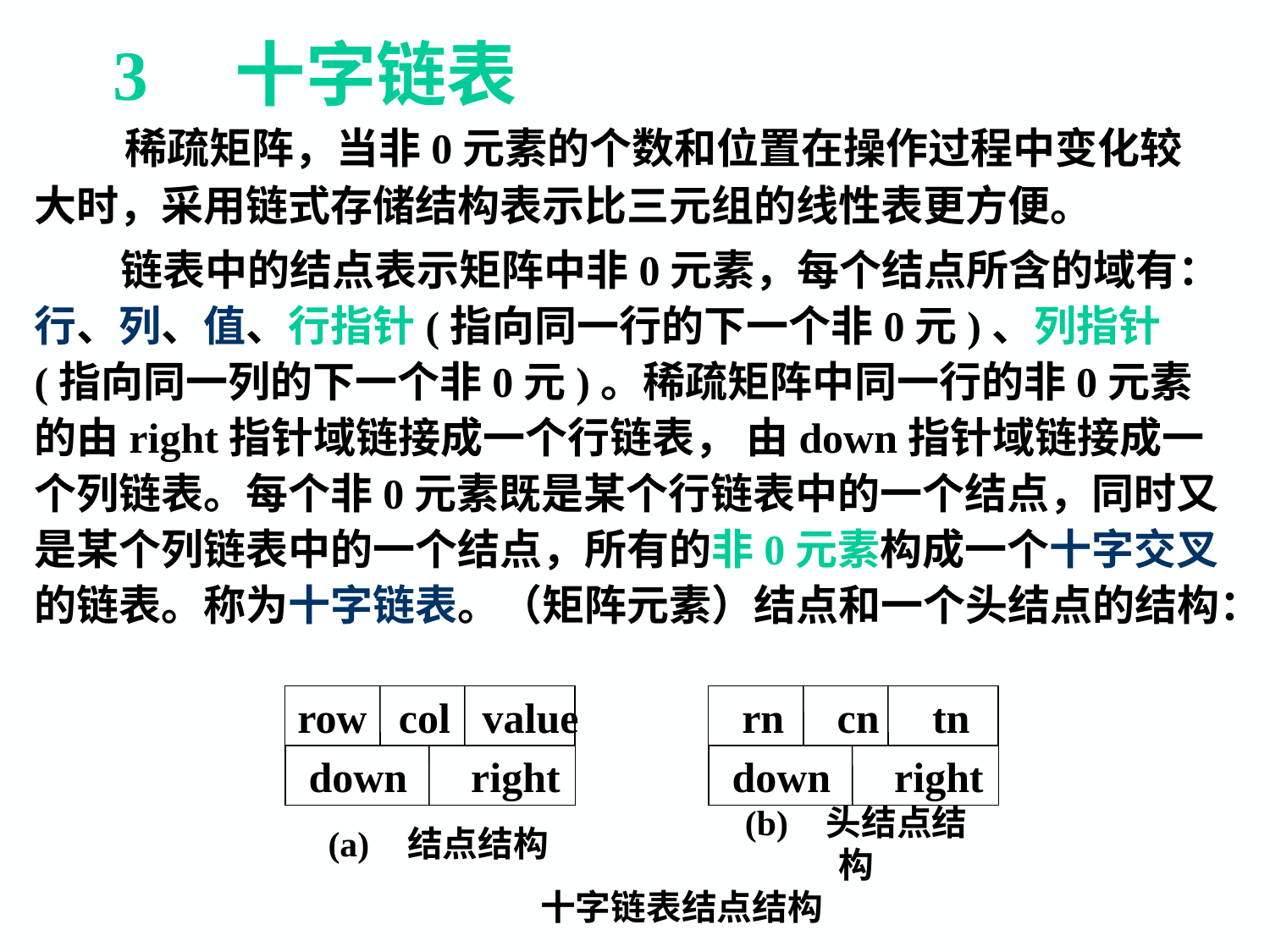

3    十字链表
       稀疏矩阵，当非0元素的个数和位置在操作过程中变化较大时，采用链式存储结构表示比三元组的线性表更方便。
        链表中的结点表示矩阵中非0元素，每个结点所含的域有：行、列、值、行指针(指向同一行的下一个非0元)、列指针(指向同一列的下一个非0元)。稀疏矩阵中同一行的非0元素的由right指针域链接成一个行链表， 由down指针域链接成一个列链表。每个非0元素既是某个行链表中的一个结点，同时又是某个列链表中的一个结点，所有的非0元素构成一个十字交叉的链表。称为十字链表。（矩阵元素）结点和一个头结点的结构：

row   col   value

 down      right

  rn     cn     tn

 down      right

(a)   结点结构
(b)   头结点结构
十字链表结点结构